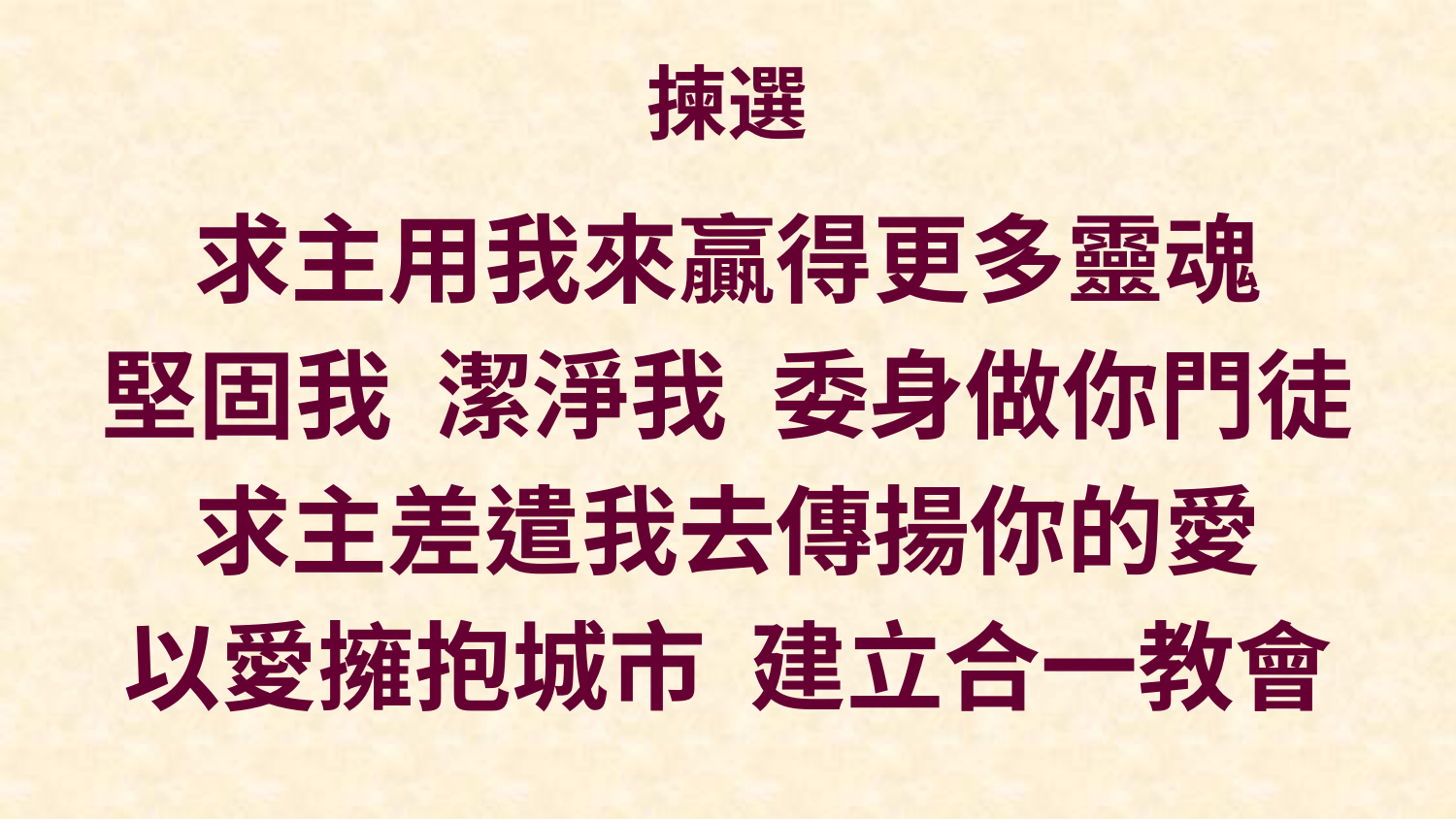

# 揀選
求主用我來贏得更多靈魂
堅固我  潔淨我  委身做你門徒
求主差遣我去傳揚你的愛
以愛擁抱城市  建立合一教會